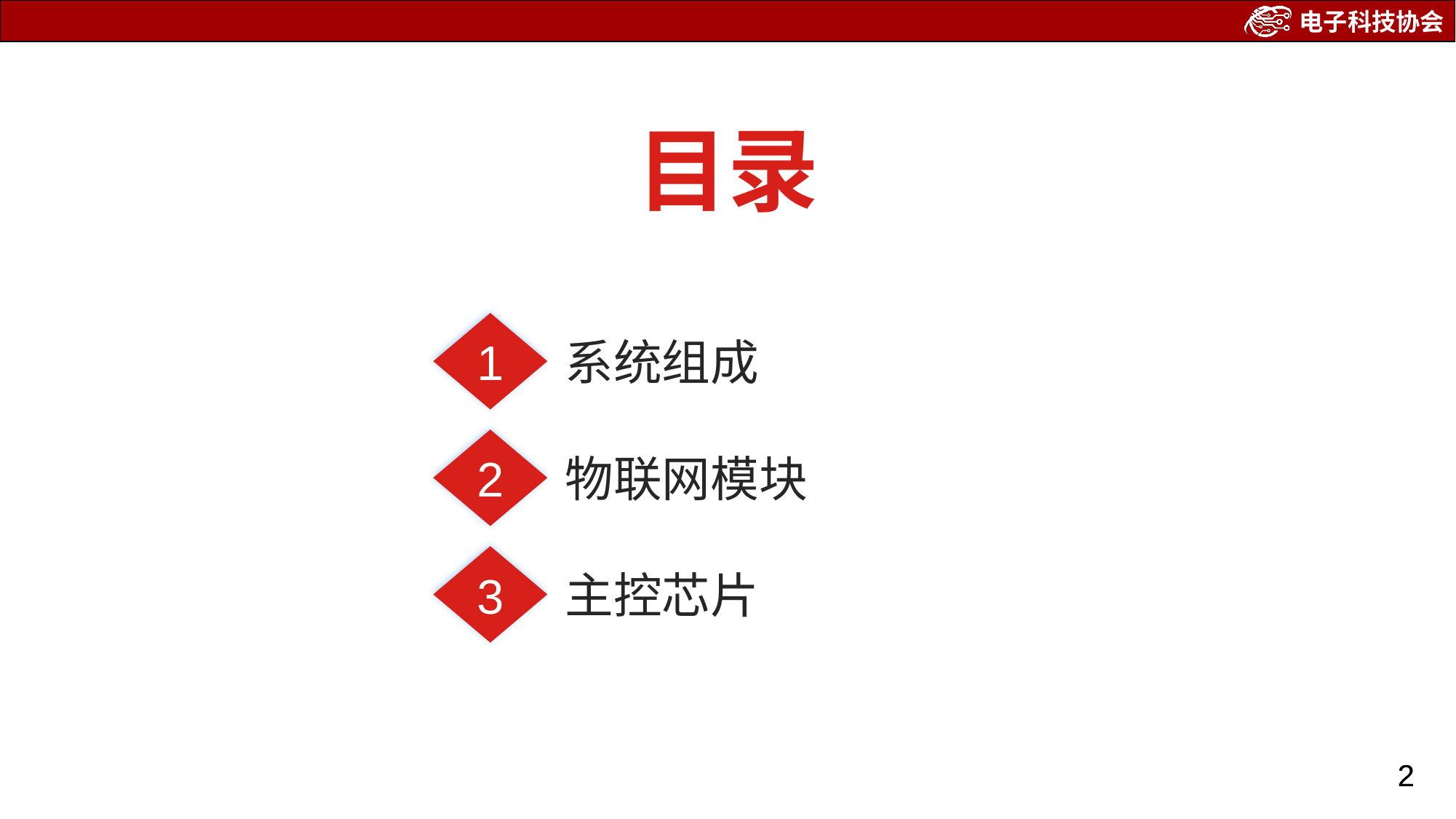

目录
1
系统组成
2
物联网模块
3
主控芯片